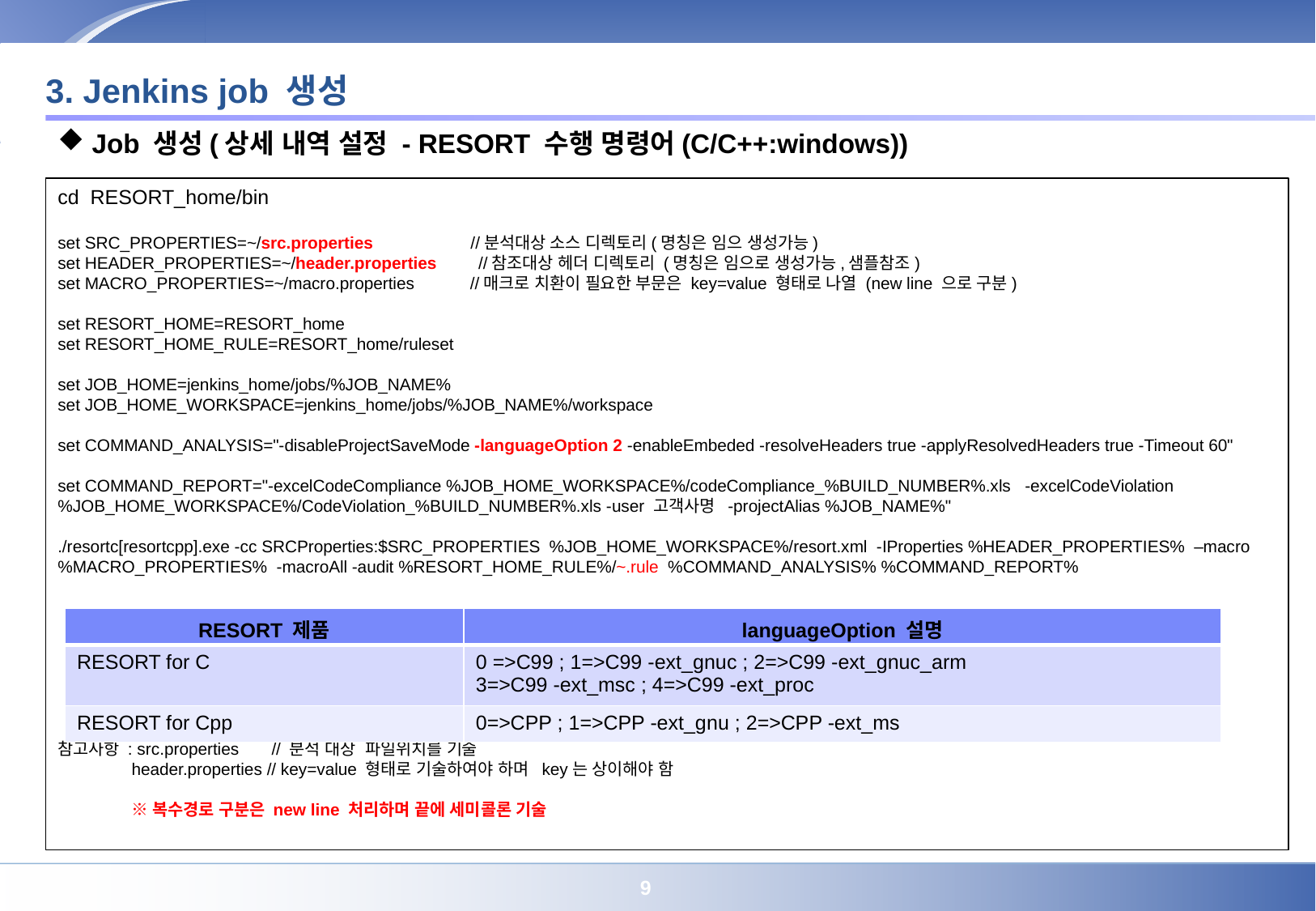

# 3. Jenkins job 생성
 Job 생성(상세 내역 설정 - RESORT 수행 명령어(C/C++:windows))

cd  RESORT_home/bin

set SRC_PROPERTIES=~/src.properties                     //분석대상 소스 디렉토리(명칭은 임으 생성가능)
set HEADER_PROPERTIES=~/header.properties         //참조대상 헤더 디렉토리 (명칭은 임으로 생성가능,샘플참조)
set MACRO_PROPERTIES=~/macro.properties            //매크로 치환이 필요한 부문은 key=value 형태로 나열 (new line 으로 구분)

set RESORT_HOME=RESORT_home
set RESORT_HOME_RULE=RESORT_home/ruleset

set JOB_HOME=jenkins_home/jobs/%JOB_NAME%
set JOB_HOME_WORKSPACE=jenkins_home/jobs/%JOB_NAME%/workspace

set COMMAND_ANALYSIS="-disableProjectSaveMode -languageOption 2 -enableEmbeded -resolveHeaders true -applyResolvedHeaders true -Timeout 60"

set COMMAND_REPORT="-excelCodeCompliance %JOB_HOME_WORKSPACE%/codeCompliance_%BUILD_NUMBER%.xls   -excelCodeViolation %JOB_HOME_WORKSPACE%/CodeViolation_%BUILD_NUMBER%.xls -user 고객사명  -projectAlias %JOB_NAME%"

./resortc[resortcpp].exe -cc SRCProperties:$SRC_PROPERTIES  %JOB_HOME_WORKSPACE%/resort.xml  -IProperties %HEADER_PROPERTIES%  –macro %MACRO_PROPERTIES%  -macroAll -audit %RESORT_HOME_RULE%/~.rule  %COMMAND_ANALYSIS% %COMMAND_REPORT%

참고사항 : src.properties       // 분석 대상  파일위치를 기술
           header.properties // key=value 형태로 기술하여야 하며  key는 상이해야 함

           ※복수경로 구분은 new line 처리하며 끝에 세미콜론 기술

| RESORT 제품 | languageOption 설명 |
| --- | --- |
| RESORT for C | 0 =>C99 ; 1=>C99 -ext\_gnuc ; 2=>C99 -ext\_gnuc\_arm 3=>C99 -ext\_msc ; 4=>C99 -ext\_proc |
| RESORT for Cpp | 0=>CPP ; 1=>CPP -ext\_gnu ; 2=>CPP -ext\_ms |
9